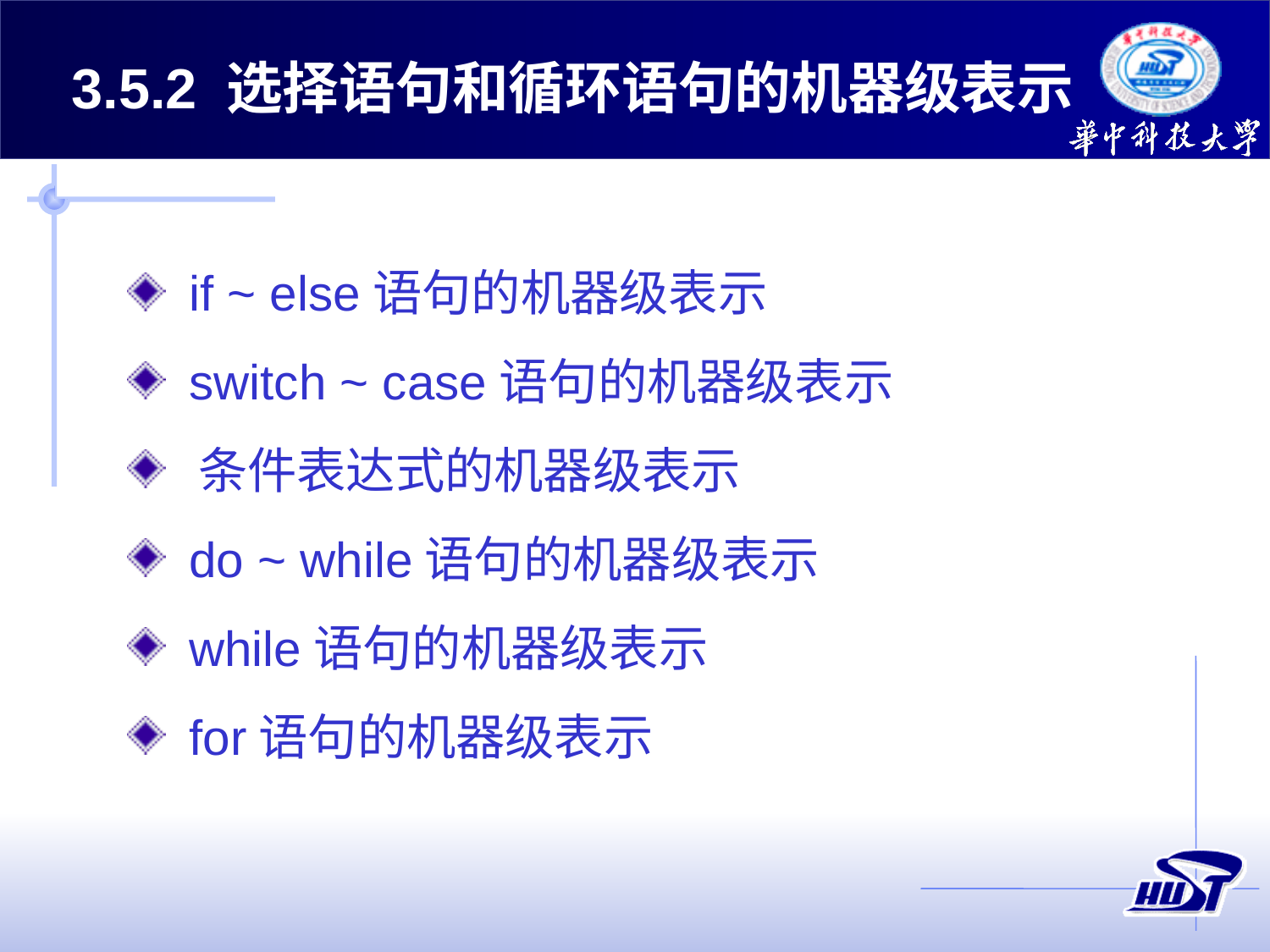

3.5.2 选择语句和循环语句的机器级表示
 if ~ else语句的机器级表示
 switch ~ case语句的机器级表示
 条件表达式的机器级表示
 do ~ while语句的机器级表示
 while语句的机器级表示
 for语句的机器级表示